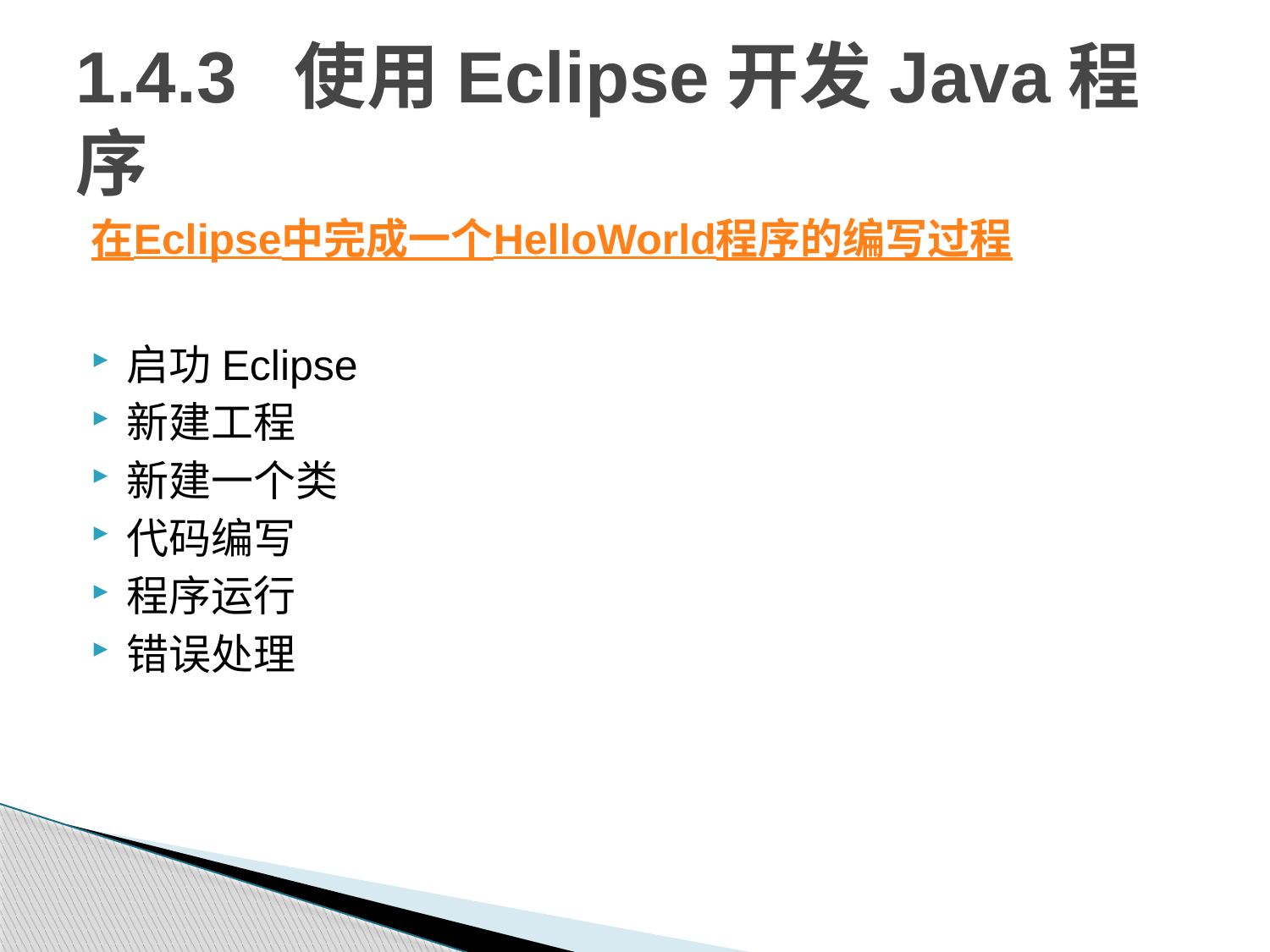

# 1.4.3  使用Eclipse开发Java程序
在Eclipse中完成一个HelloWorld程序的编写过程

启功Eclipse
新建工程
新建一个类
代码编写
程序运行
错误处理